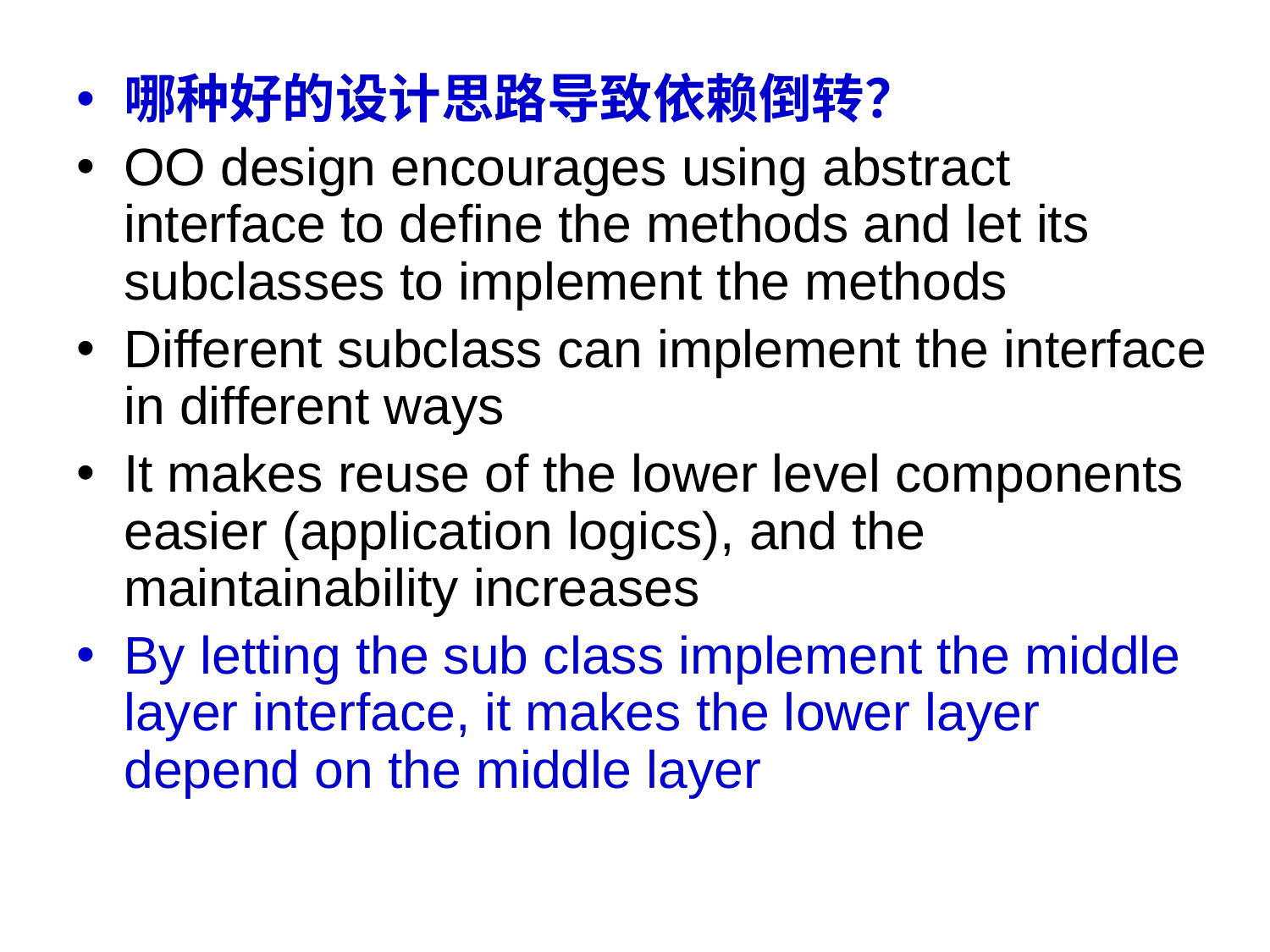

哪种好的设计思路导致依赖倒转？
OO design encourages using abstract interface to define the methods and let its subclasses to implement the methods
Different subclass can implement the interface in different ways
It makes reuse of the lower level components easier (application logics), and the maintainability increases
By letting the sub class implement the middle layer interface, it makes the lower layer depend on the middle layer